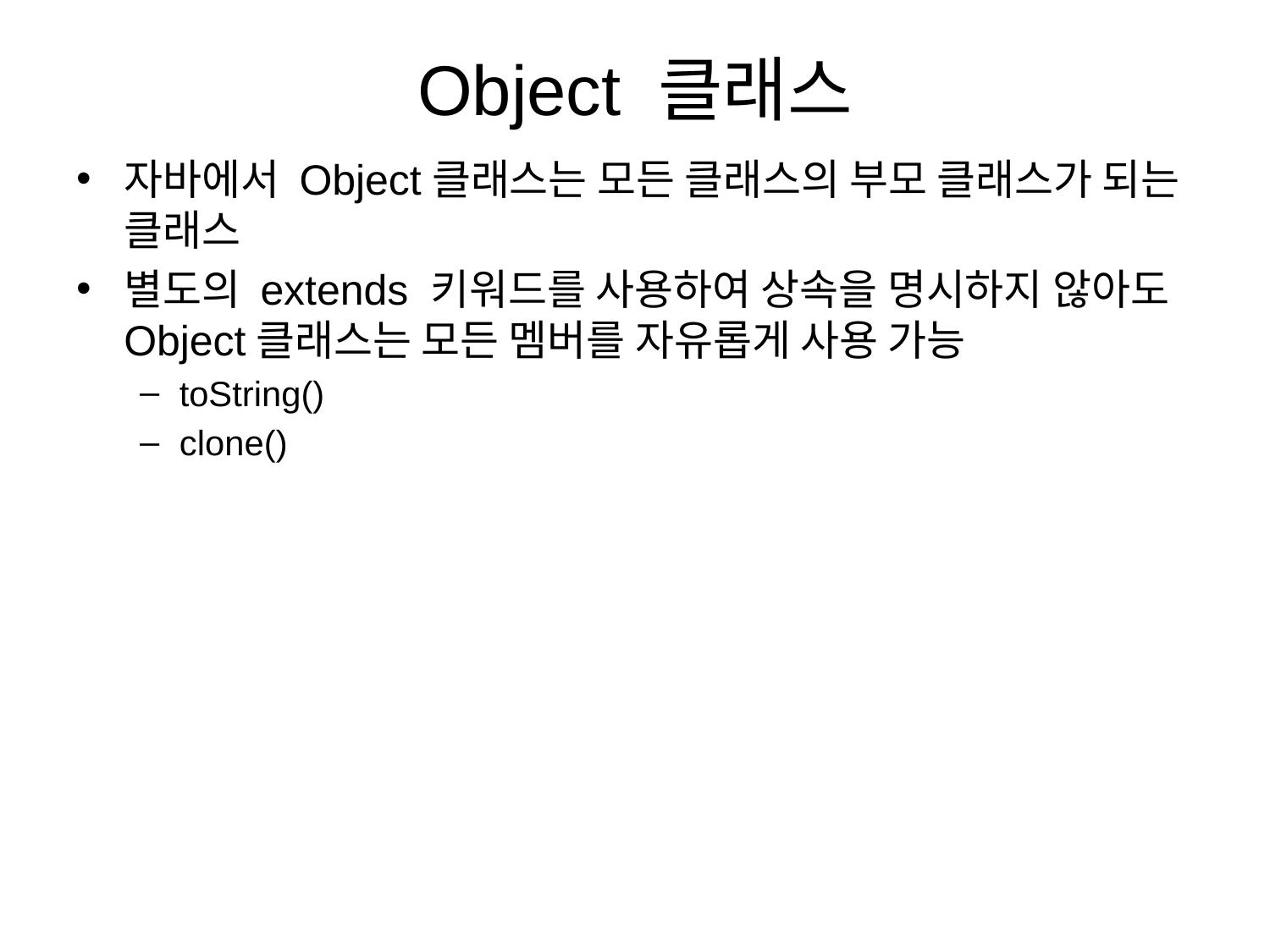

# Object 클래스
자바에서 Object클래스는 모든 클래스의 부모 클래스가 되는 클래스
별도의 extends 키워드를 사용하여 상속을 명시하지 않아도 Object클래스는 모든 멤버를 자유롭게 사용 가능
toString()
clone()